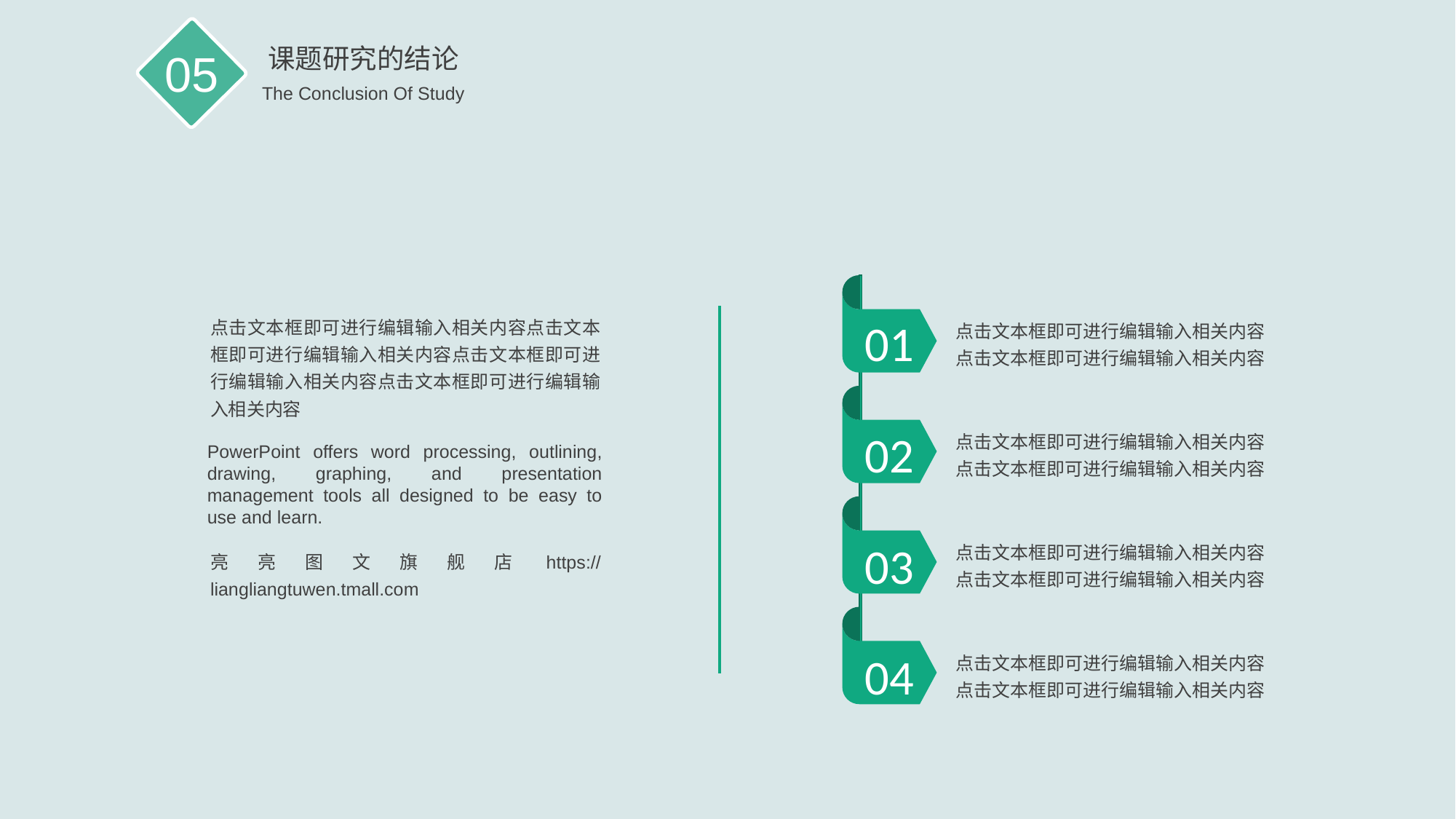

课题研究的结论
05
The Conclusion Of Study
点击文本框即可进行编辑输入相关内容点击文本框即可进行编辑输入相关内容点击文本框即可进行编辑输入相关内容点击文本框即可进行编辑输入相关内容
01
点击文本框即可进行编辑输入相关内容点击文本框即可进行编辑输入相关内容
02
点击文本框即可进行编辑输入相关内容点击文本框即可进行编辑输入相关内容
PowerPoint offers word processing, outlining, drawing, graphing, and presentation management tools all designed to be easy to use and learn.

点击文本框即可进行编辑输入相关内容点击文本框即可进行编辑输入相关内容
03
亮亮图文旗舰店https://liangliangtuwen.tmall.com
点击文本框即可进行编辑输入相关内容点击文本框即可进行编辑输入相关内容
04